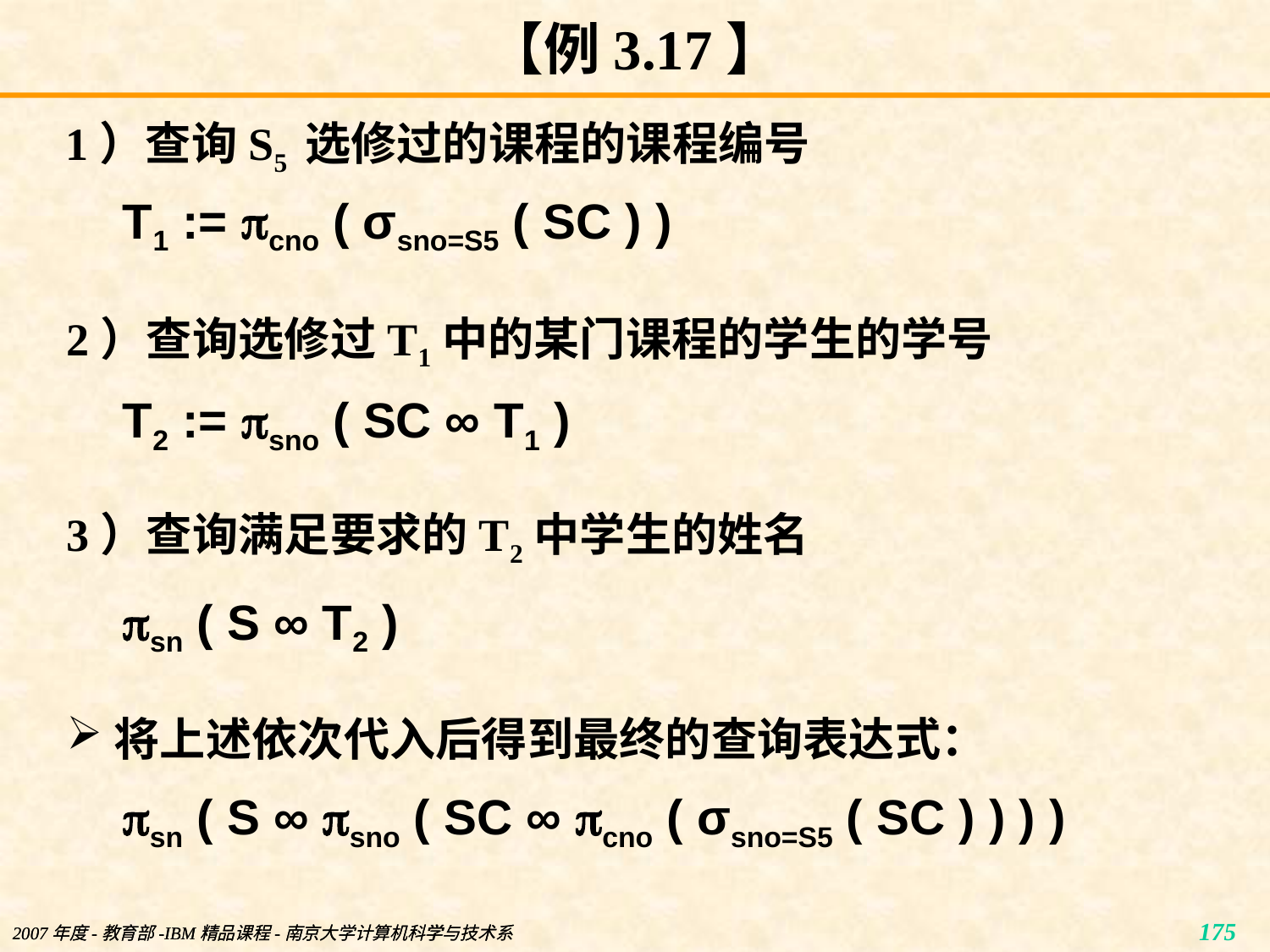

# 【例3.17】
1）查询S5 选修过的课程的课程编号
T1 := πcno ( σsno=S5 ( SC ) )
2）查询选修过T1中的某门课程的学生的学号
T2 := πsno ( SC ∞ T1 )
3）查询满足要求的T2中学生的姓名
πsn ( S ∞ T2 )
将上述依次代入后得到最终的查询表达式：
πsn ( S ∞ πsno ( SC ∞ πcno ( σsno=S5 ( SC ) ) ) )
175
2007年度-教育部-IBM精品课程-南京大学计算机科学与技术系
2007年度-教育部-IBM精品课程-南京大学计算机科学与技术系